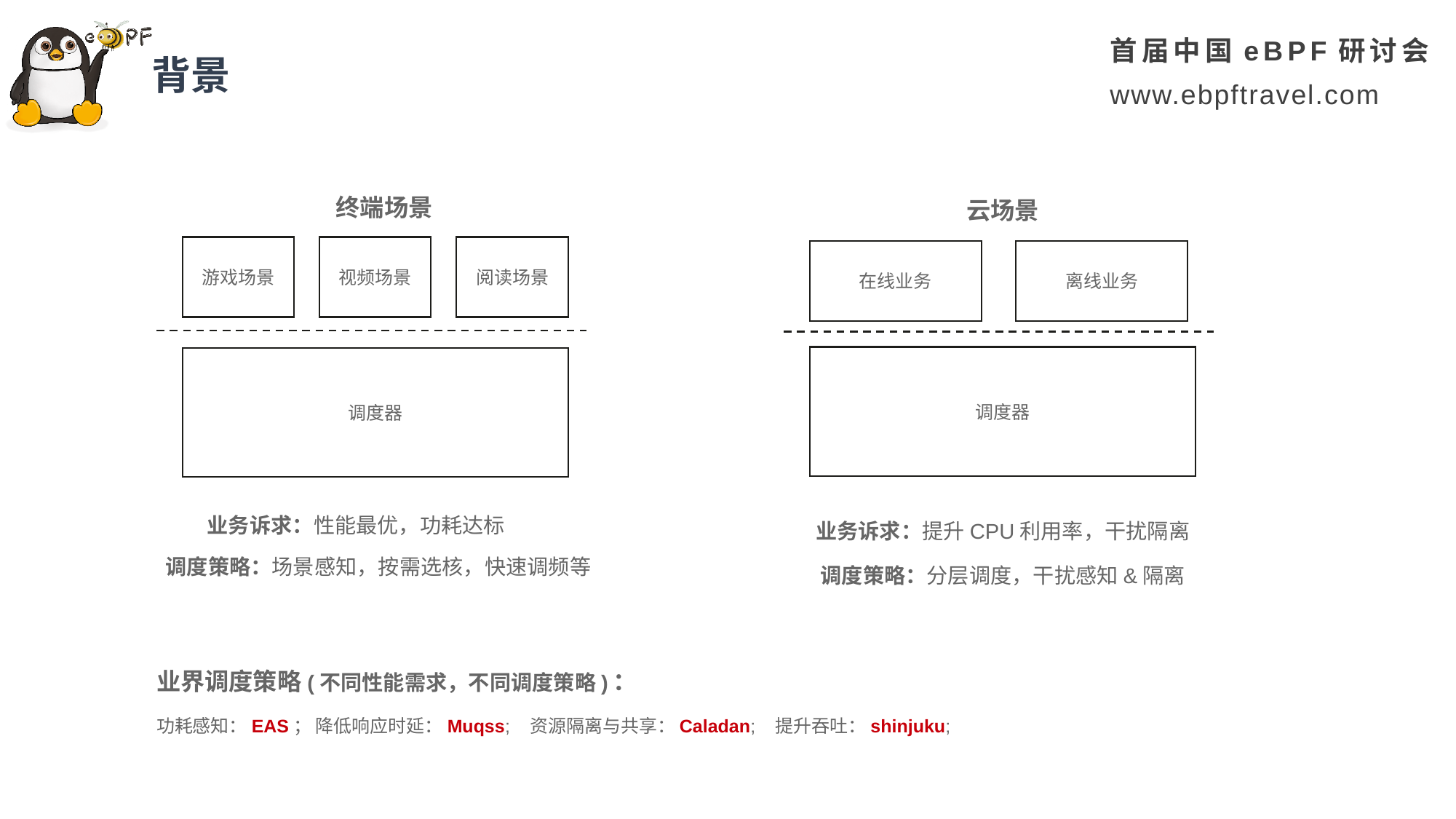

背景
终端场景
云场景
游戏场景
视频场景
阅读场景
在线业务
离线业务
调度器
调度器
业务诉求：性能最优，功耗达标
        调度策略：场景感知，按需选核，快速调频等
业务诉求：提升CPU利用率，干扰隔离
调度策略：分层调度，干扰感知&隔离
业界调度策略(不同性能需求，不同调度策略)：
功耗感知：EAS； 降低响应时延：Muqss;   资源隔离与共享：Caladan;   提升吞吐：shinjuku;